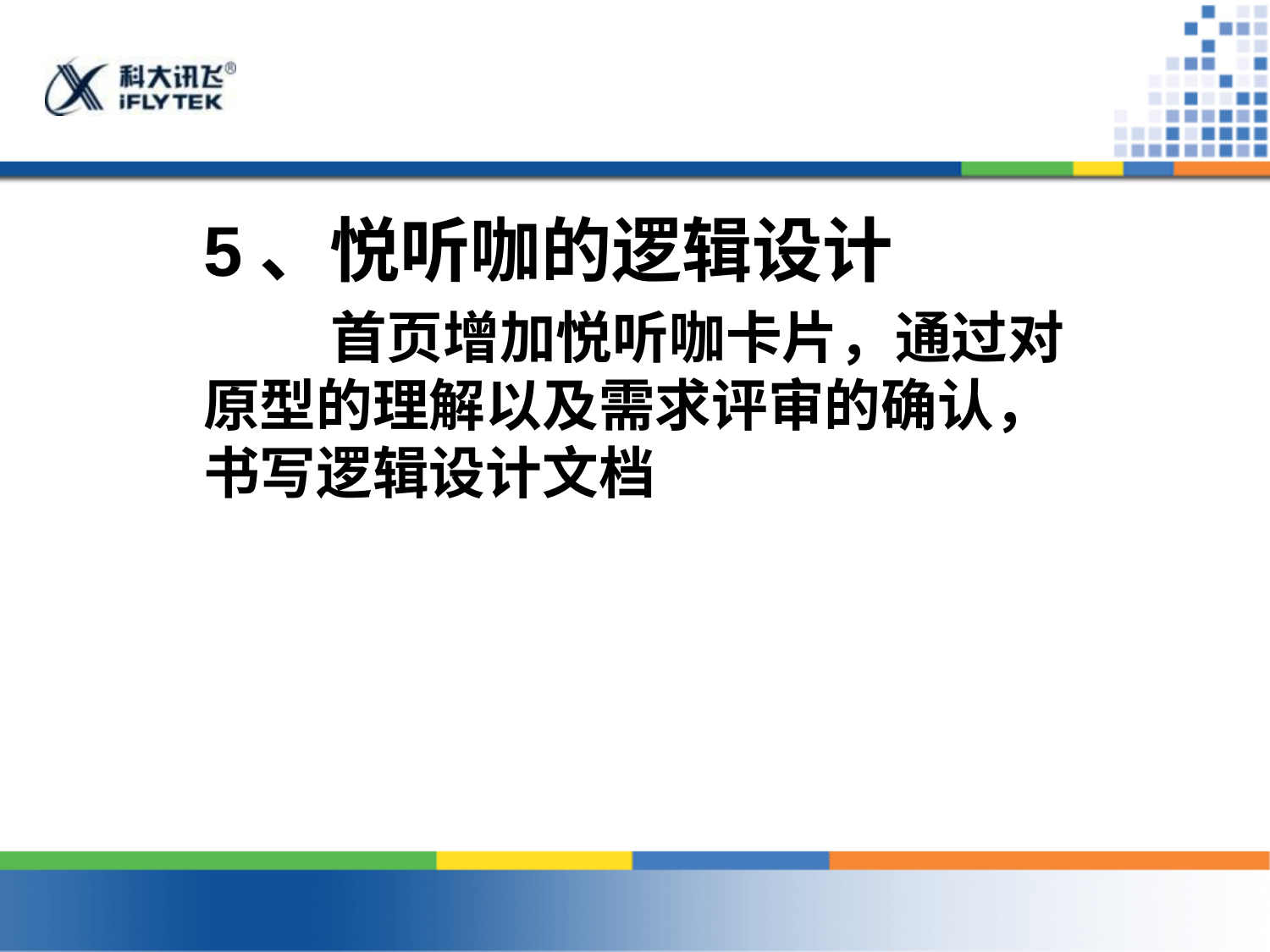

5、悦听咖的逻辑设计
	首页增加悦听咖卡片，通过对原型的理解以及需求评审的确认，书写逻辑设计文档